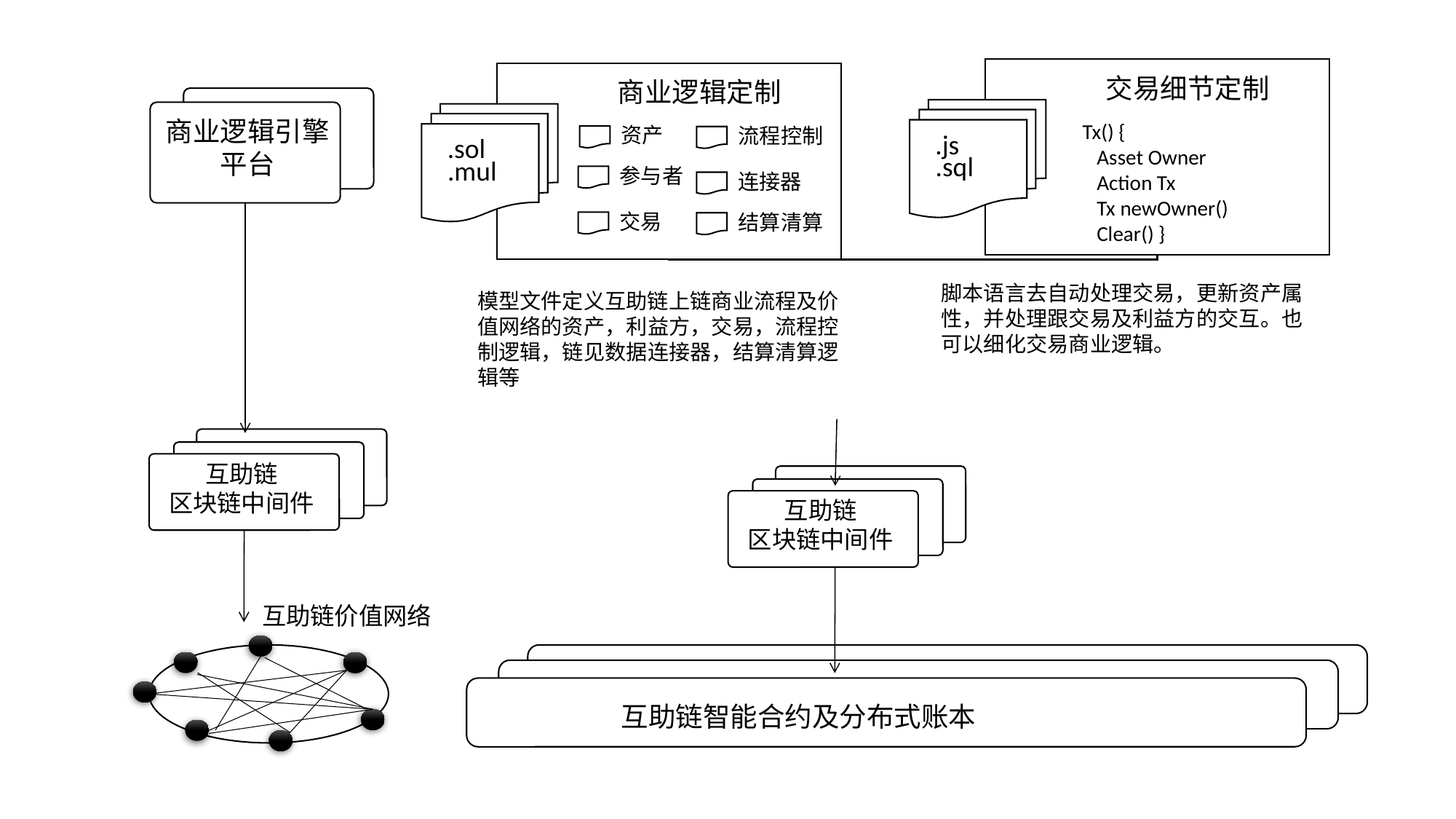

交易细节定制
商业逻辑定制

商业逻辑引擎
平台
Tx() {
   Asset Owner
   Action Tx
   Tx newOwner()
   Clear() }
资产
流程控制
.js
.sol

.sql
.mul
参与者
连接器

交易
结算清算

脚本语言去自动处理交易，更新资产属性，并处理跟交易及利益方的交互。也可以细化交易商业逻辑。
模型文件定义互助链上链商业流程及价值网络的资产，利益方，交易，流程控制逻辑，链见数据连接器，结算清算逻辑等

互助链
区块链中间件

互助链
区块链中间件

互助链价值网络

互助链智能合约及分布式账本